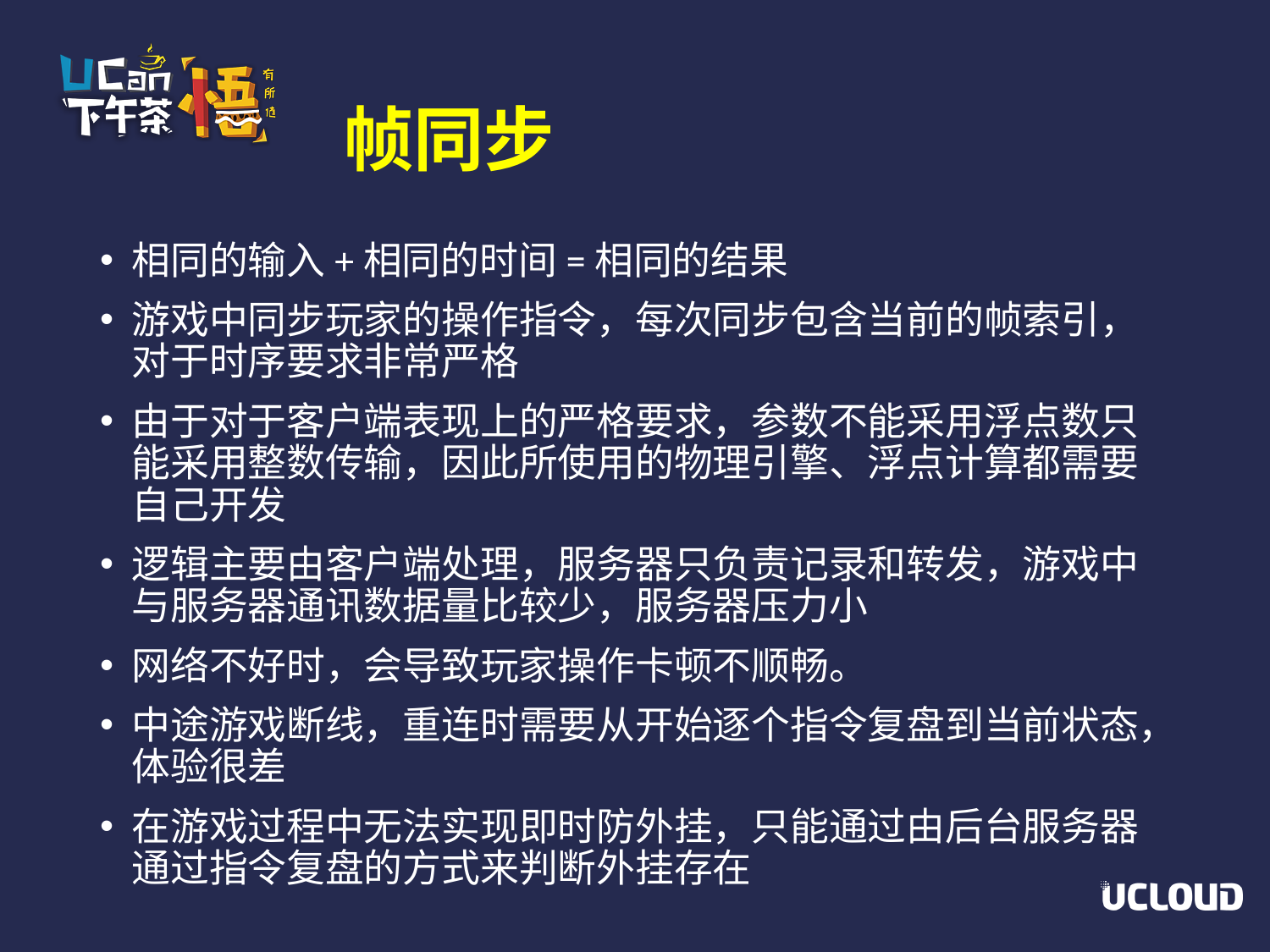

# 帧同步
相同的输入+相同的时间=相同的结果
游戏中同步玩家的操作指令，每次同步包含当前的帧索引，对于时序要求非常严格
由于对于客户端表现上的严格要求，参数不能采用浮点数只能采用整数传输，因此所使用的物理引擎、浮点计算都需要自己开发
逻辑主要由客户端处理，服务器只负责记录和转发，游戏中与服务器通讯数据量比较少，服务器压力小
网络不好时，会导致玩家操作卡顿不顺畅。
中途游戏断线，重连时需要从开始逐个指令复盘到当前状态，体验很差
在游戏过程中无法实现即时防外挂，只能通过由后台服务器通过指令复盘的方式来判断外挂存在